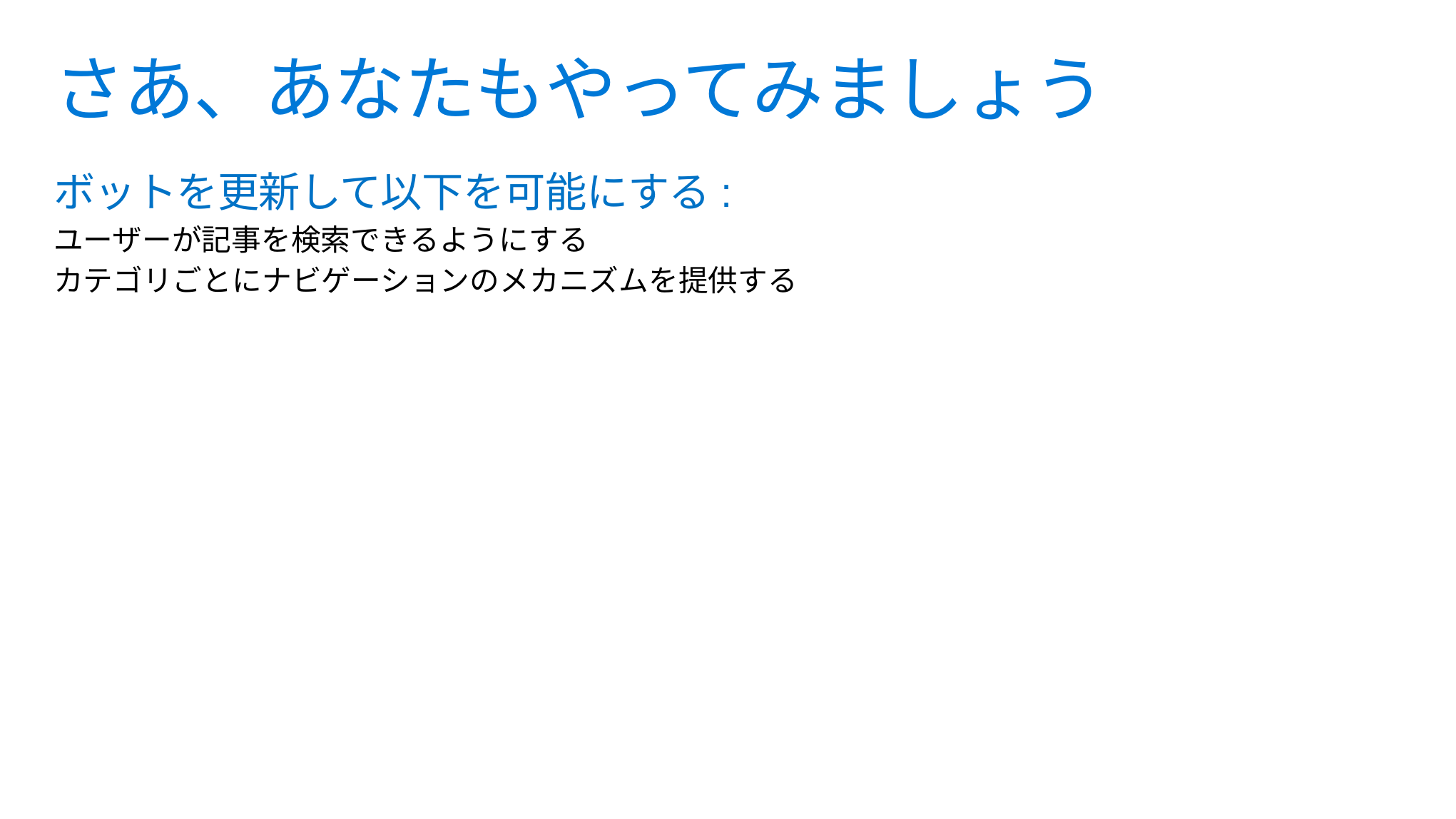

# さあ、あなたもやってみましょう
ボットを更新して以下を可能にする:
ユーザーが記事を検索できるようにする
カテゴリごとにナビゲーションのメカニズムを提供する